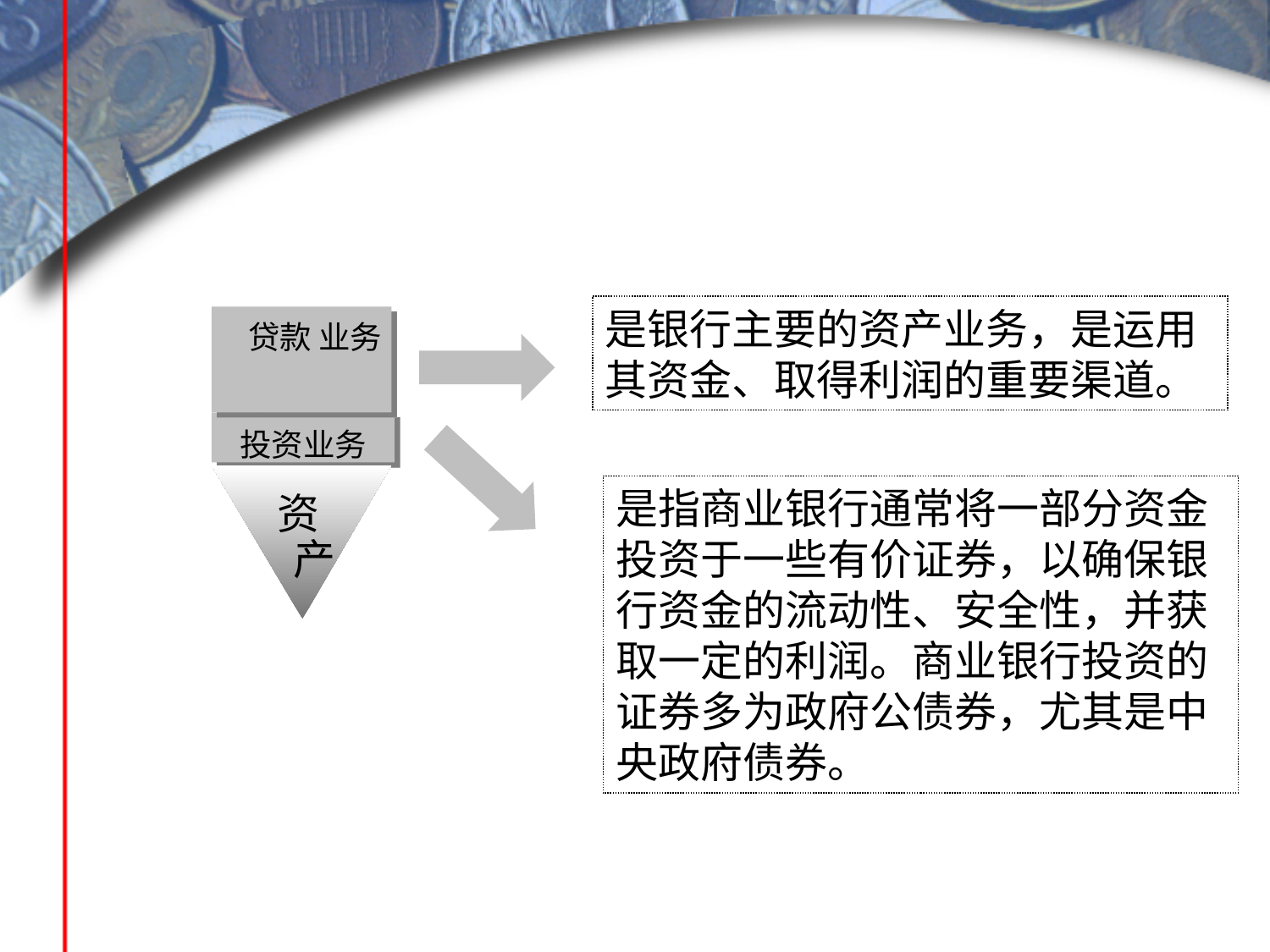

是银行主要的资产业务，是运用其资金、取得利润的重要渠道。

 贷款 业务

  投资业务

是指商业银行通常将一部分资金投资于一些有价证券，以确保银行资金的流动性、安全性，并获取一定的利润。商业银行投资的证券多为政府公债券，尤其是中央政府债券。

资产